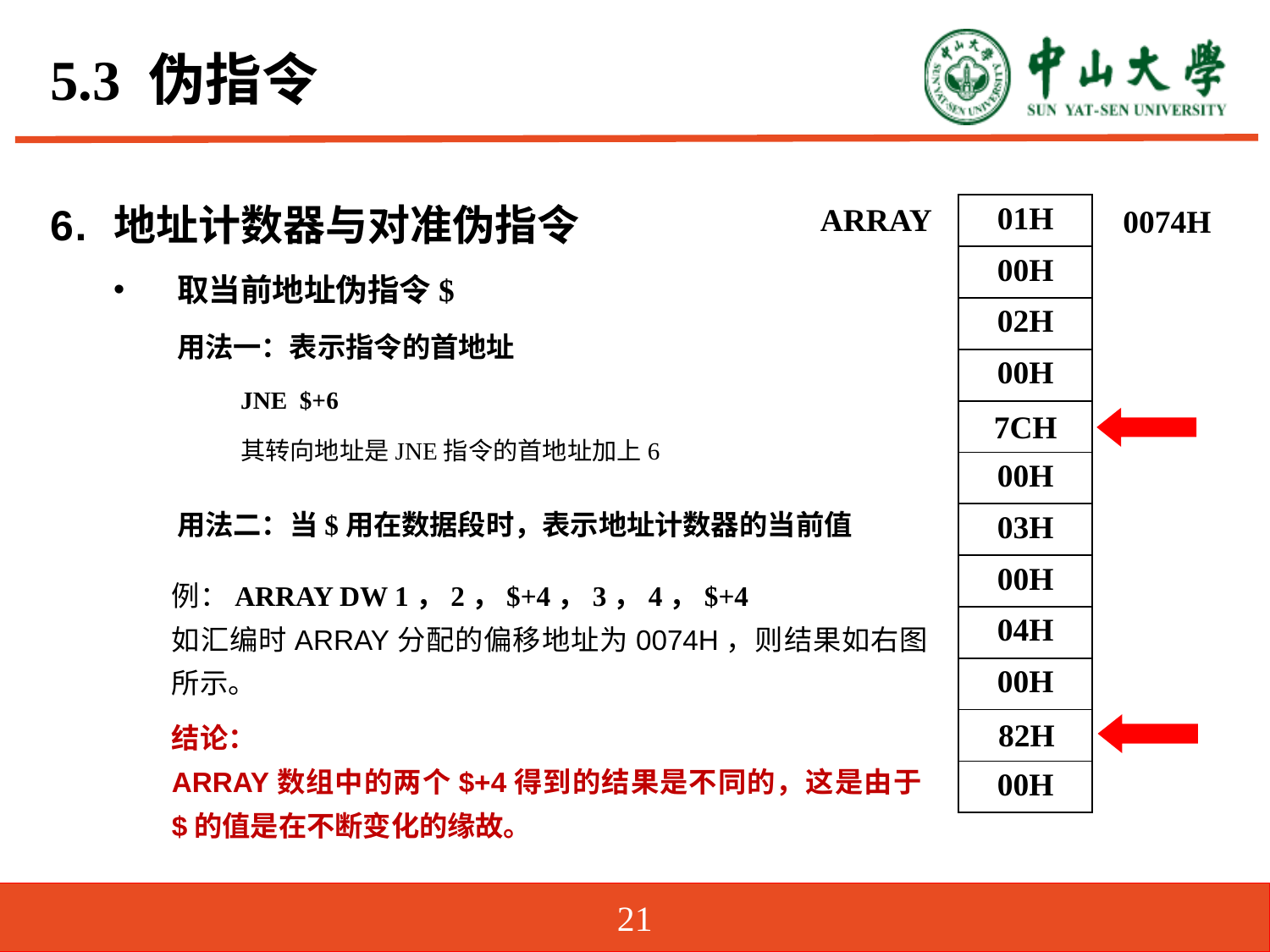

# 5.3 伪指令
地址计数器与对准伪指令
取当前地址伪指令$
用法一：表示指令的首地址
JNE  $+6
其转向地址是JNE指令的首地址加上6
用法二：当$用在数据段时，表示地址计数器的当前值
ARRAY
| 01H |
| --- |
| 00H |
| 02H |
| 00H |
|  |
| 00H |
| 03H |
| 00H |
| 04H |
| 00H |
|  |
| 00H |
0074H
7CH

例：ARRAY DW 1，2，$+4，3，4，$+4
如汇编时ARRAY分配的偏移地址为0074H，则结果如右图所示。
结论：
ARRAY数组中的两个$+4得到的结果是不同的，这是由于$的值是在不断变化的缘故。
82H

21